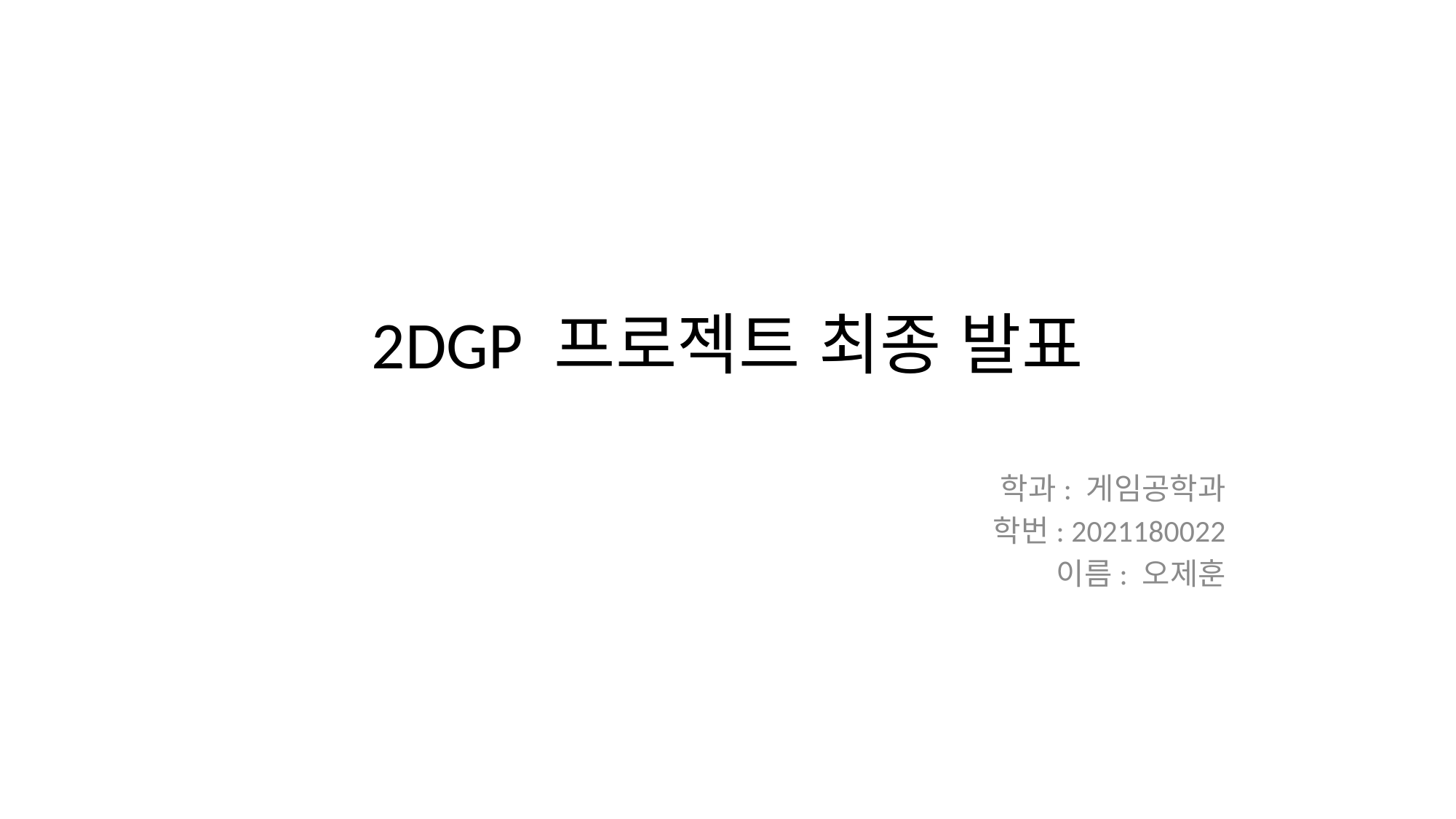

# 2DGP 프로젝트 최종 발표
학과: 게임공학과
학번: 2021180022
이름: 오제훈